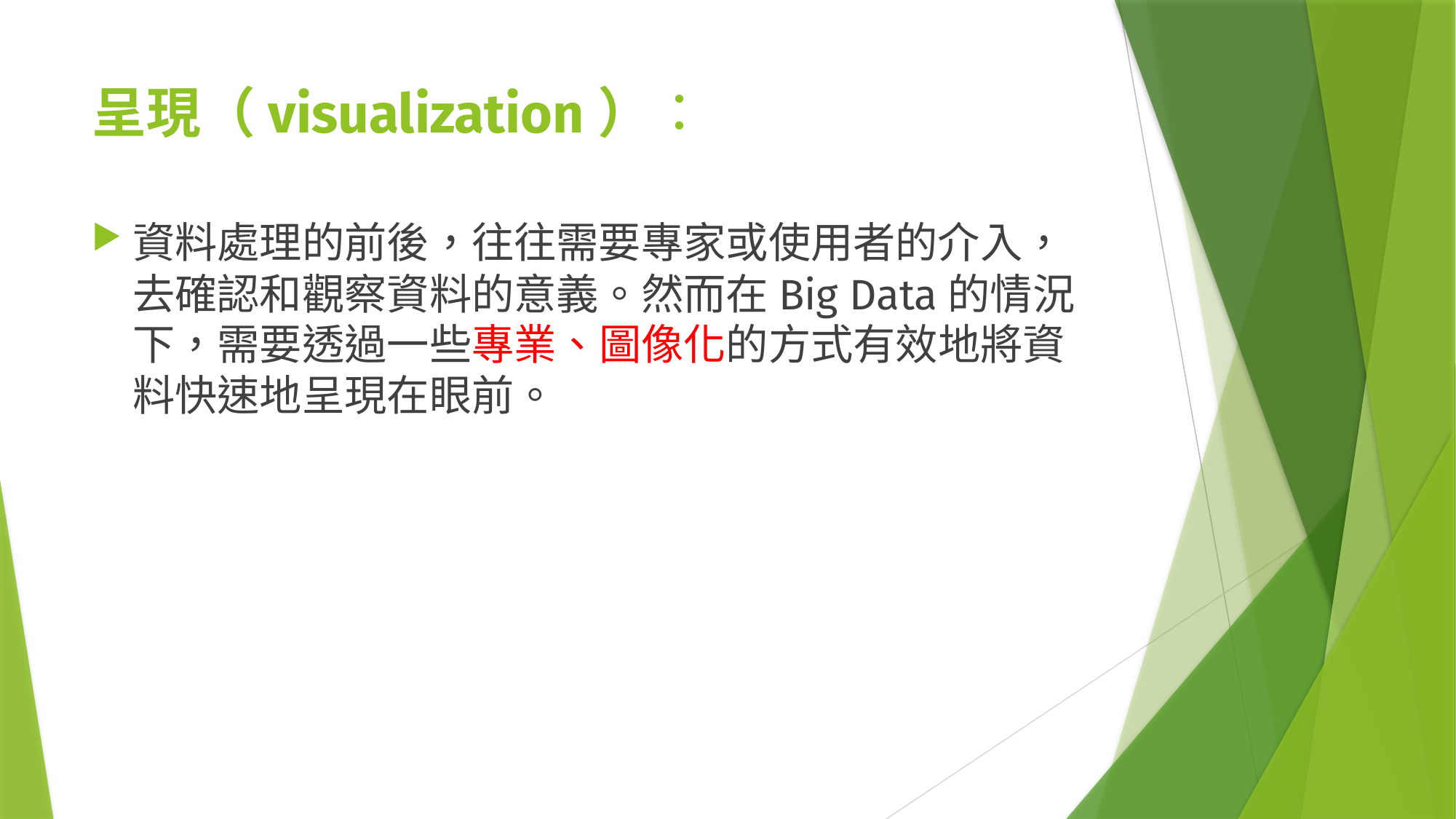

# 呈現（visualization）：
資料處理的前後，往往需要專家或使用者的介入，去確認和觀察資料的意義。然而在Big Data的情況下，需要透過一些專業、圖像化的方式有效地將資料快速地呈現在眼前。